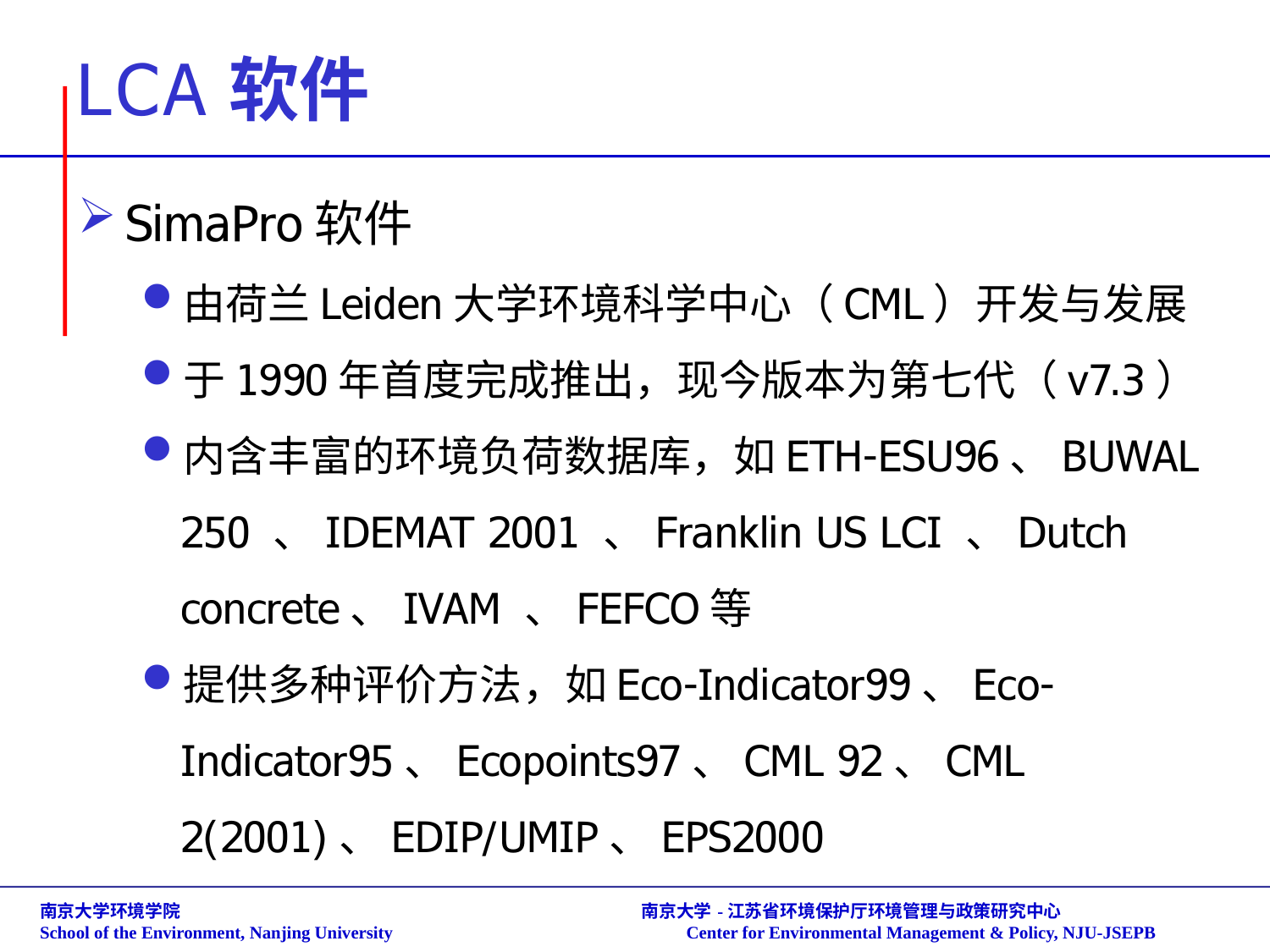

# LCA软件
SimaPro软件
由荷兰Leiden大学环境科学中心（CML）开发与发展
于1990年首度完成推出，现今版本为第七代（v7.3）
内含丰富的环境负荷数据库，如ETH-ESU96、BUWAL 250 、IDEMAT 2001 、Franklin US LCI 、Dutch concrete、IVAM 、FEFCO等
提供多种评价方法，如Eco-Indicator99、Eco-Indicator95、Ecopoints97、CML 92、CML 2(2001)、EDIP/UMIP、EPS2000